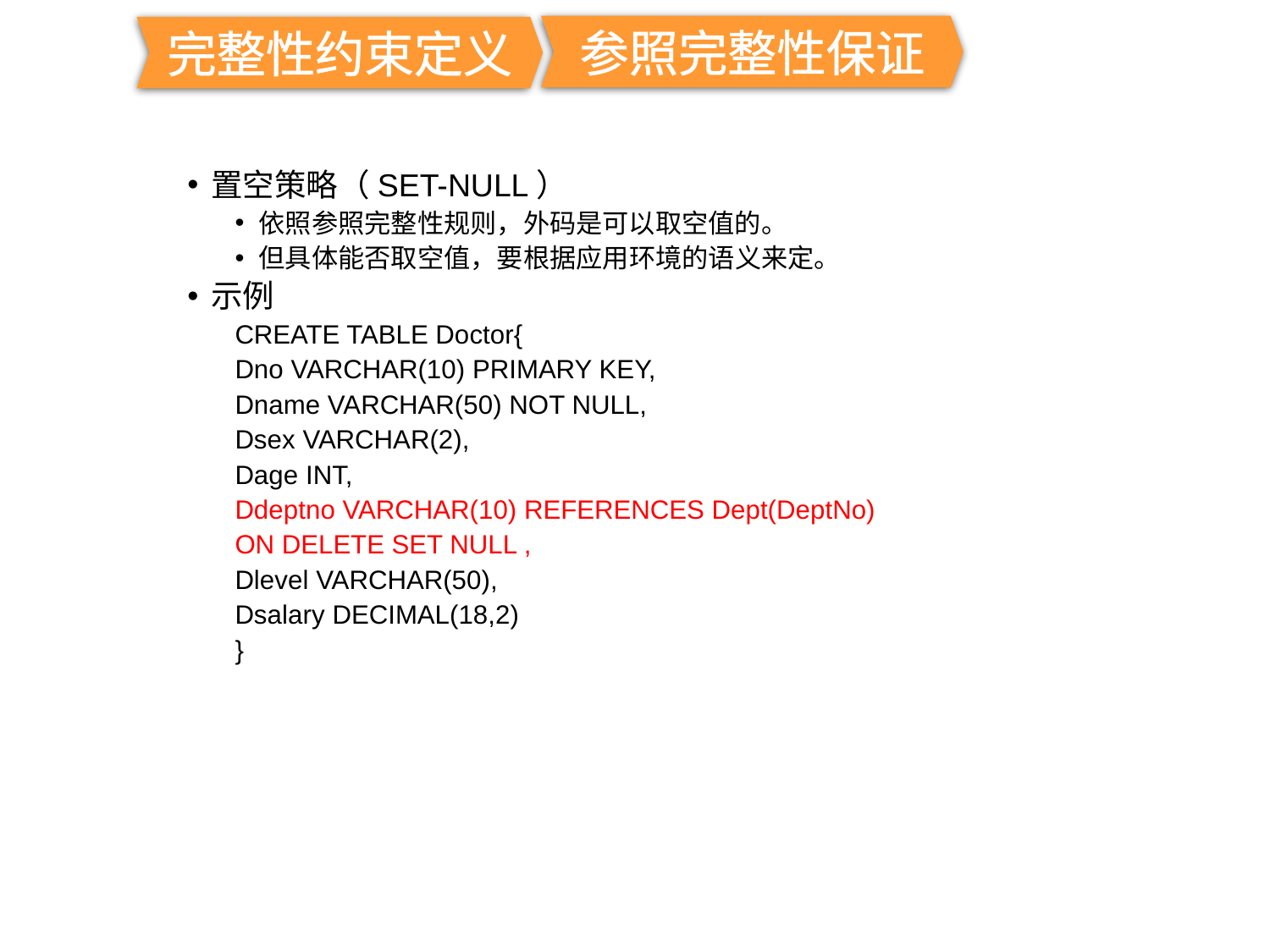

参照完整性保证
完整性约束定义

置空策略（SET-NULL）
依照参照完整性规则，外码是可以取空值的。
但具体能否取空值，要根据应用环境的语义来定。
示例
CREATE TABLE Doctor{
Dno VARCHAR(10) PRIMARY KEY,
Dname VARCHAR(50) NOT NULL,
Dsex VARCHAR(2),
Dage INT,
Ddeptno VARCHAR(10) REFERENCES Dept(DeptNo)
ON DELETE SET NULL ,
Dlevel VARCHAR(50),
Dsalary DECIMAL(18,2)
}